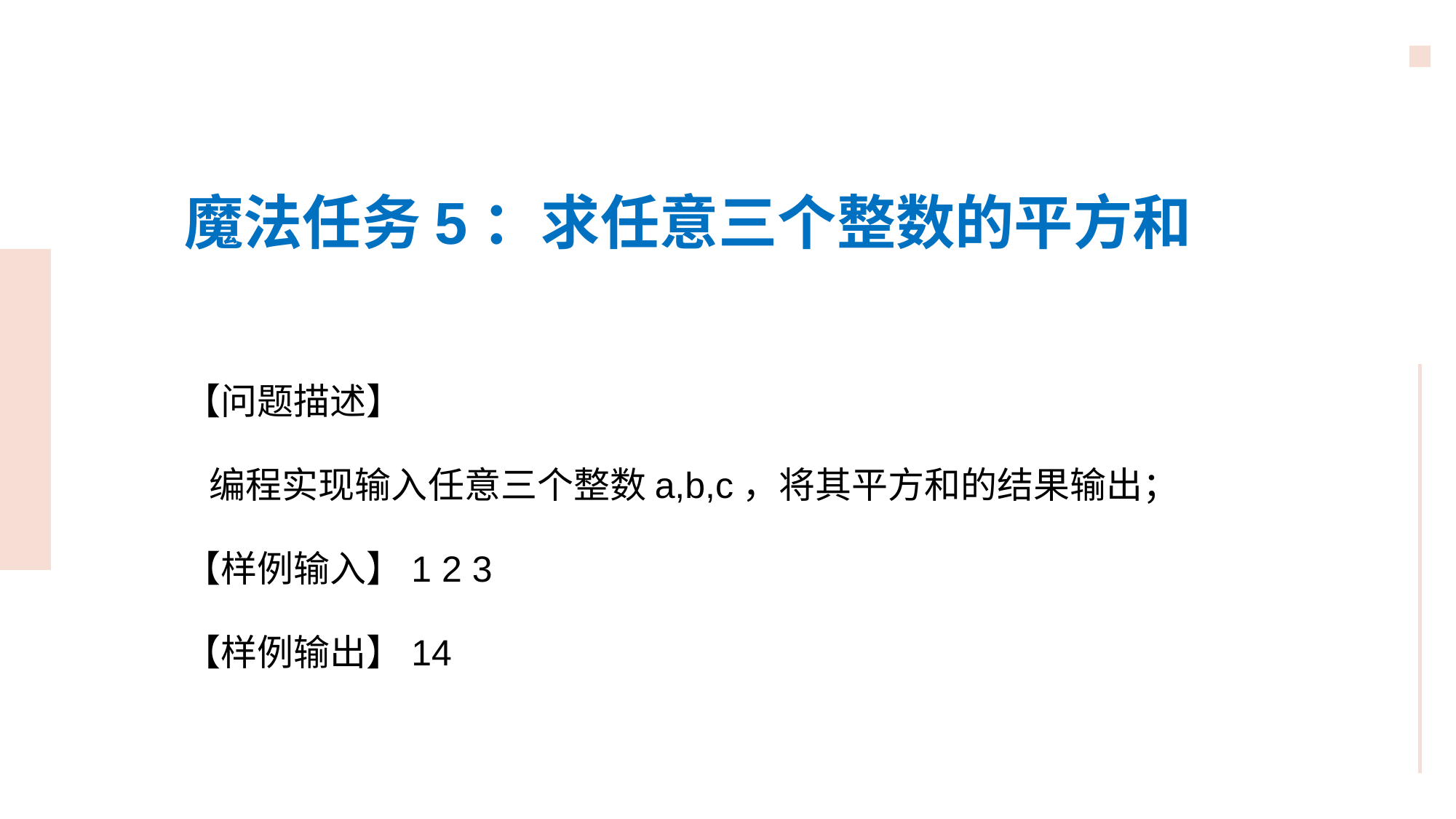

魔法任务5：求任意三个整数的平方和
【问题描述】
  编程实现输入任意三个整数a,b,c，将其平方和的结果输出；
【样例输入】1 2 3
【样例输出】14